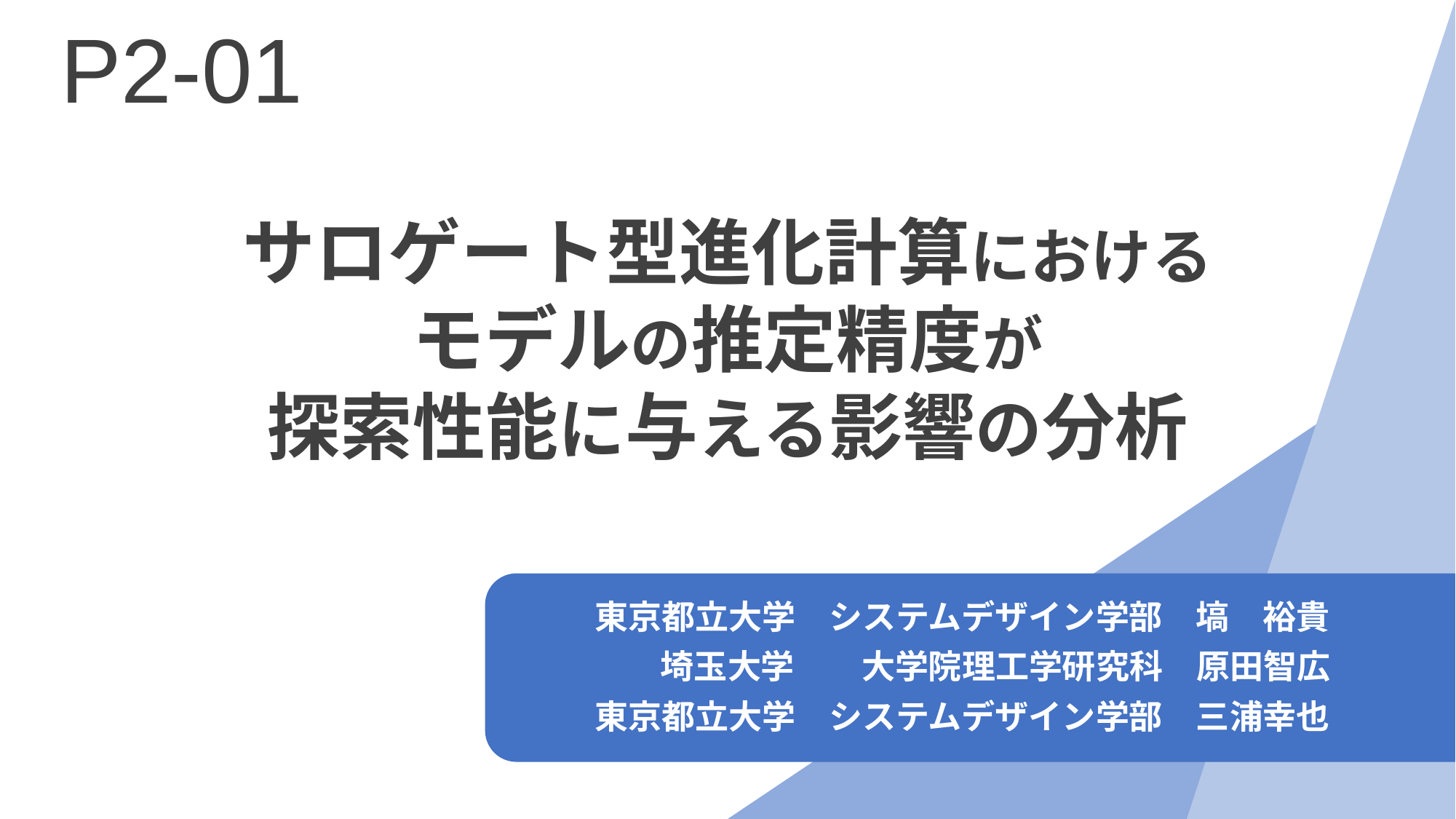

P2-01
# サロゲート型進化計算における モデルの推定精度が 探索性能に与える影響の分析

東京都立大学　システムデザイン学部　塙　裕貴
埼玉大学　　大学院理工学研究科　原田智広
東京都立大学　システムデザイン学部　三浦幸也